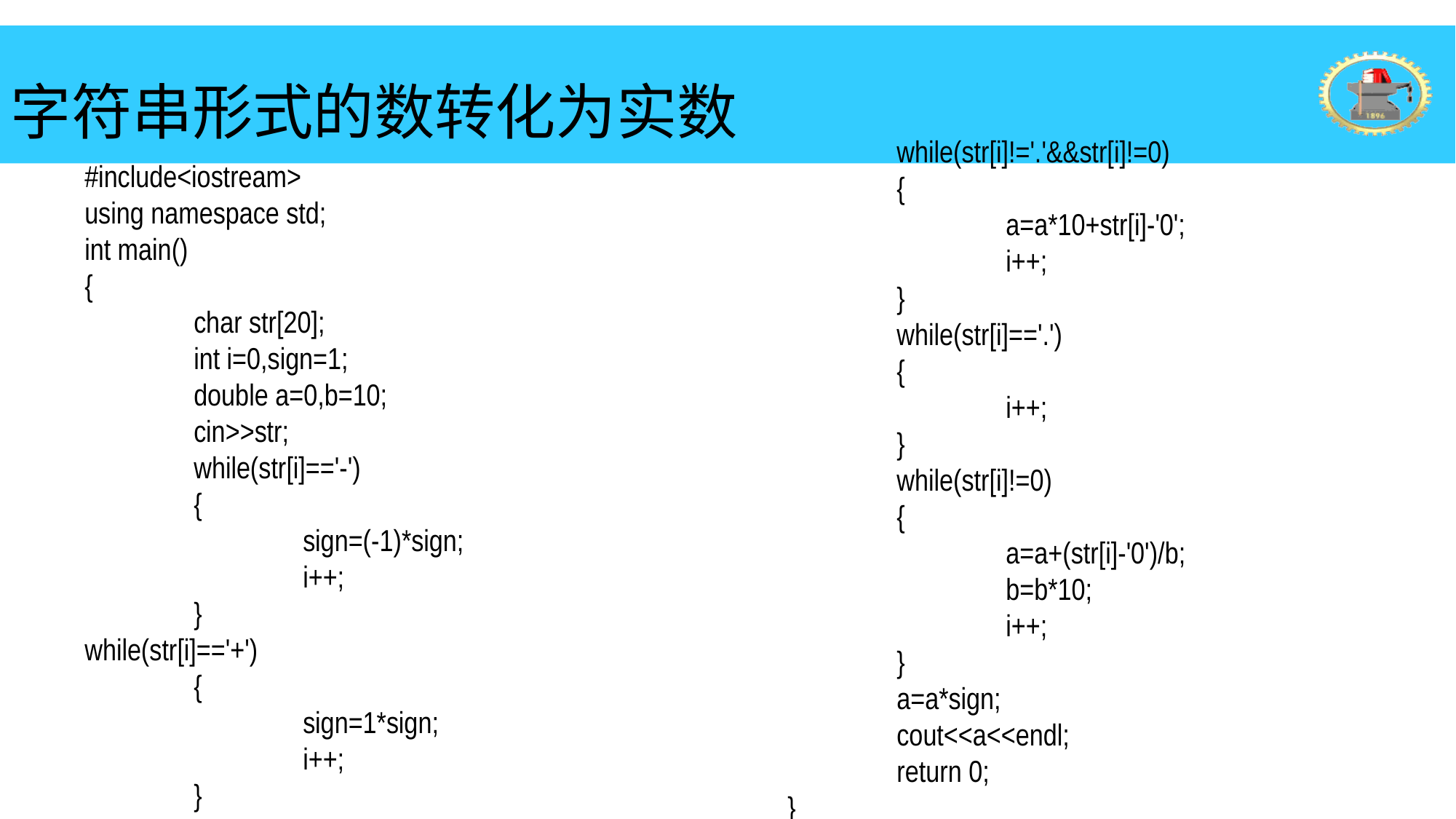

字符串形式的数转化为实数
	while(str[i]!='.'&&str[i]!=0)
	{
		a=a*10+str[i]-'0';
		i++;
	}
	while(str[i]=='.')
	{
		i++;
	}
	while(str[i]!=0)
	{
		a=a+(str[i]-'0')/b;
		b=b*10;
		i++;
	}
	a=a*sign;
	cout<<a<<endl;
	return 0;
}

#include<iostream>
using namespace std;
int main()
{
	char str[20];
	int i=0,sign=1;
	double a=0,b=10;
	cin>>str;
	while(str[i]=='-')
	{
		sign=(-1)*sign;
		i++;
	}
while(str[i]=='+')
	{
		sign=1*sign;
		i++;
	}